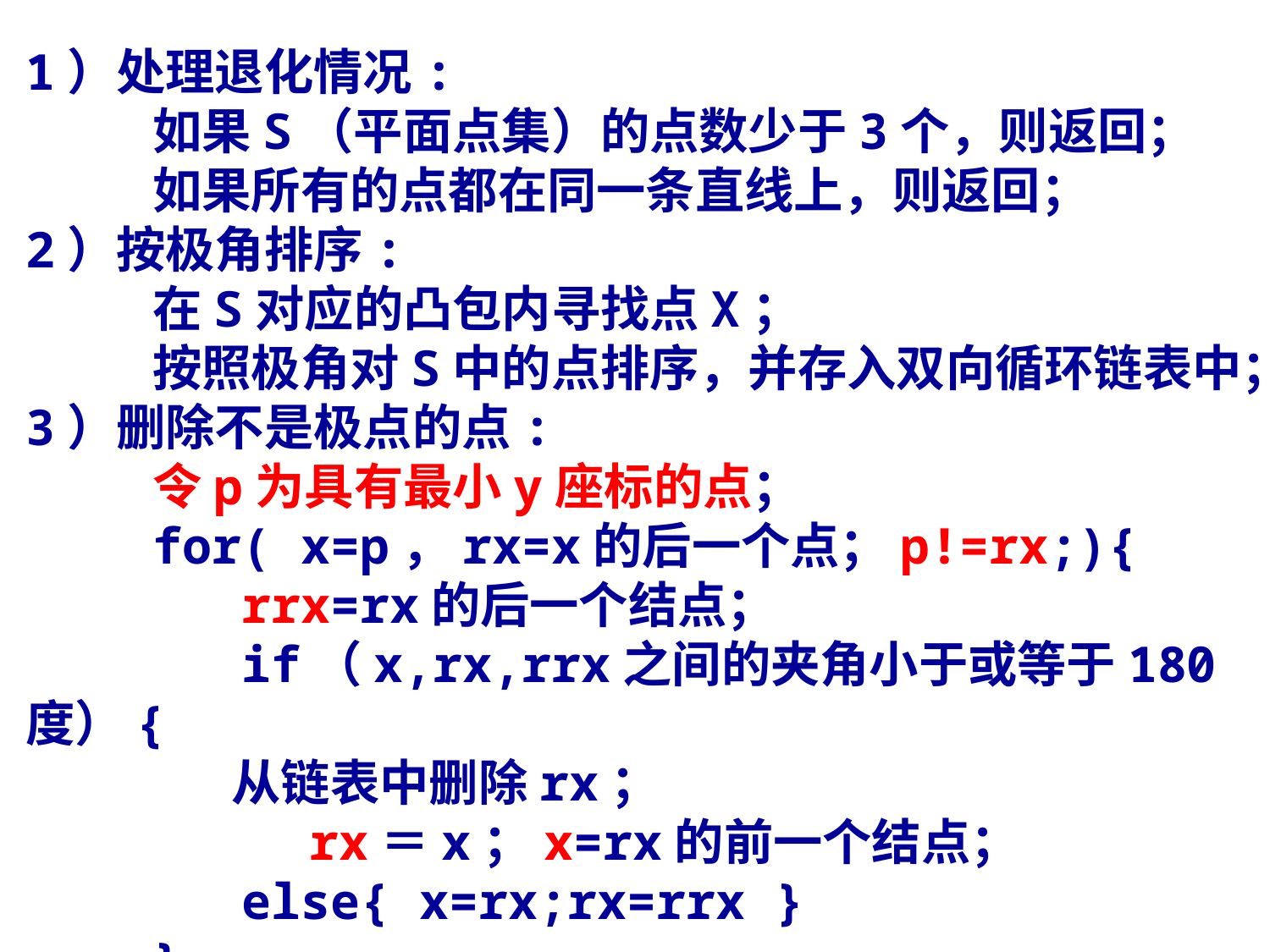

1）处理退化情况:
	如果S（平面点集）的点数少于3个，则返回；
	如果所有的点都在同一条直线上，则返回；
2）按极角排序:
	在S对应的凸包内寻找点X；
	按照极角对S中的点排序，并存入双向循环链表中；
3）删除不是极点的点:
	令p为具有最小y座标的点；
	for( x=p，rx=x的后一个点；p!=rx;){
	   rrx=rx的后一个结点；
	   if（x,rx,rrx之间的夹角小于或等于180度）{
	      从链表中删除rx；
		 rx＝x；x=rx的前一个结点；
	   else{ x=rx;rx=rrx }
	}